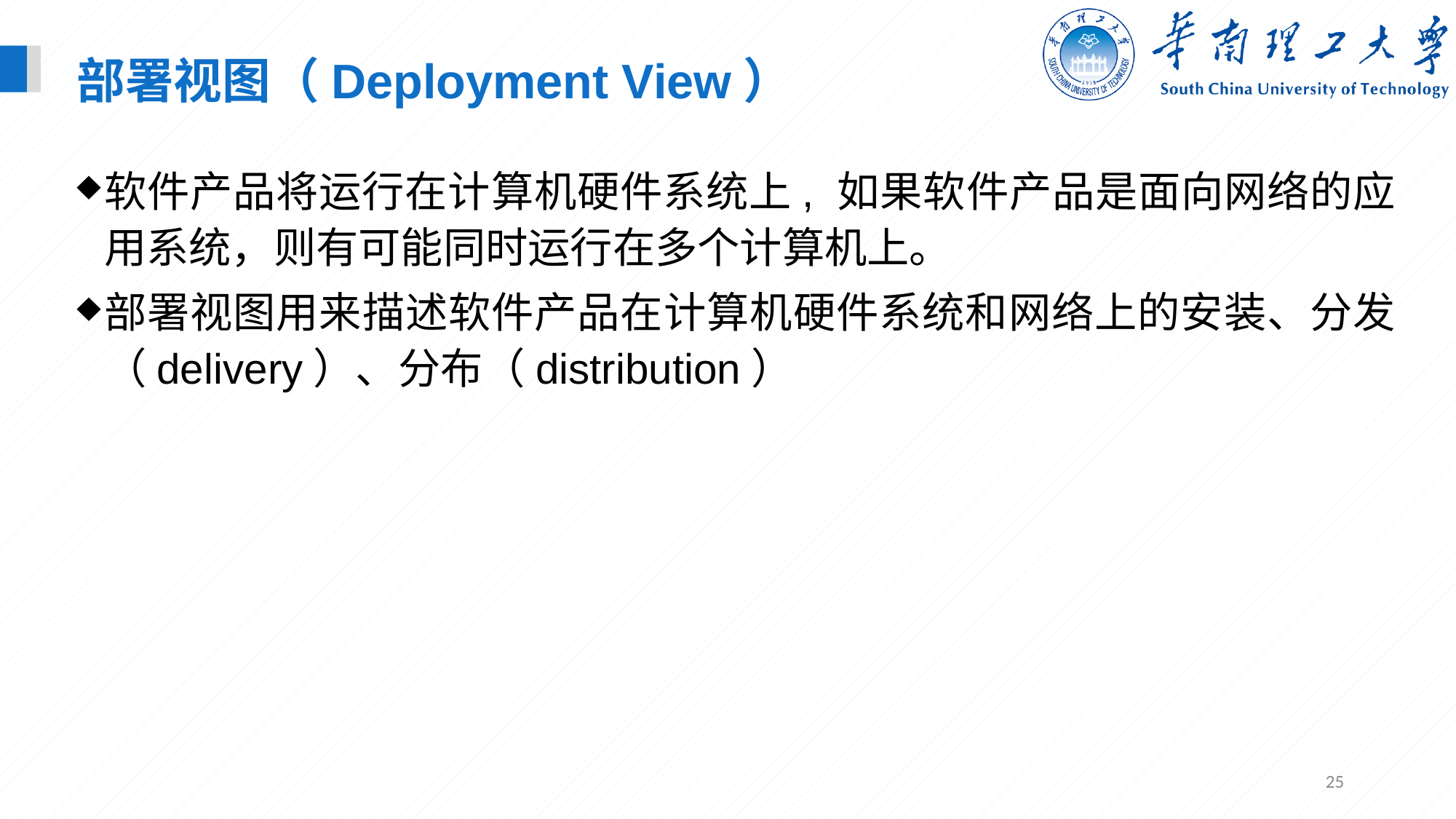

部署视图（Deployment View）
软件产品将运行在计算机硬件系统上, 如果软件产品是面向网络的应用系统，则有可能同时运行在多个计算机上。
部署视图用来描述软件产品在计算机硬件系统和网络上的安装、分发（delivery）、分布（distribution）
25